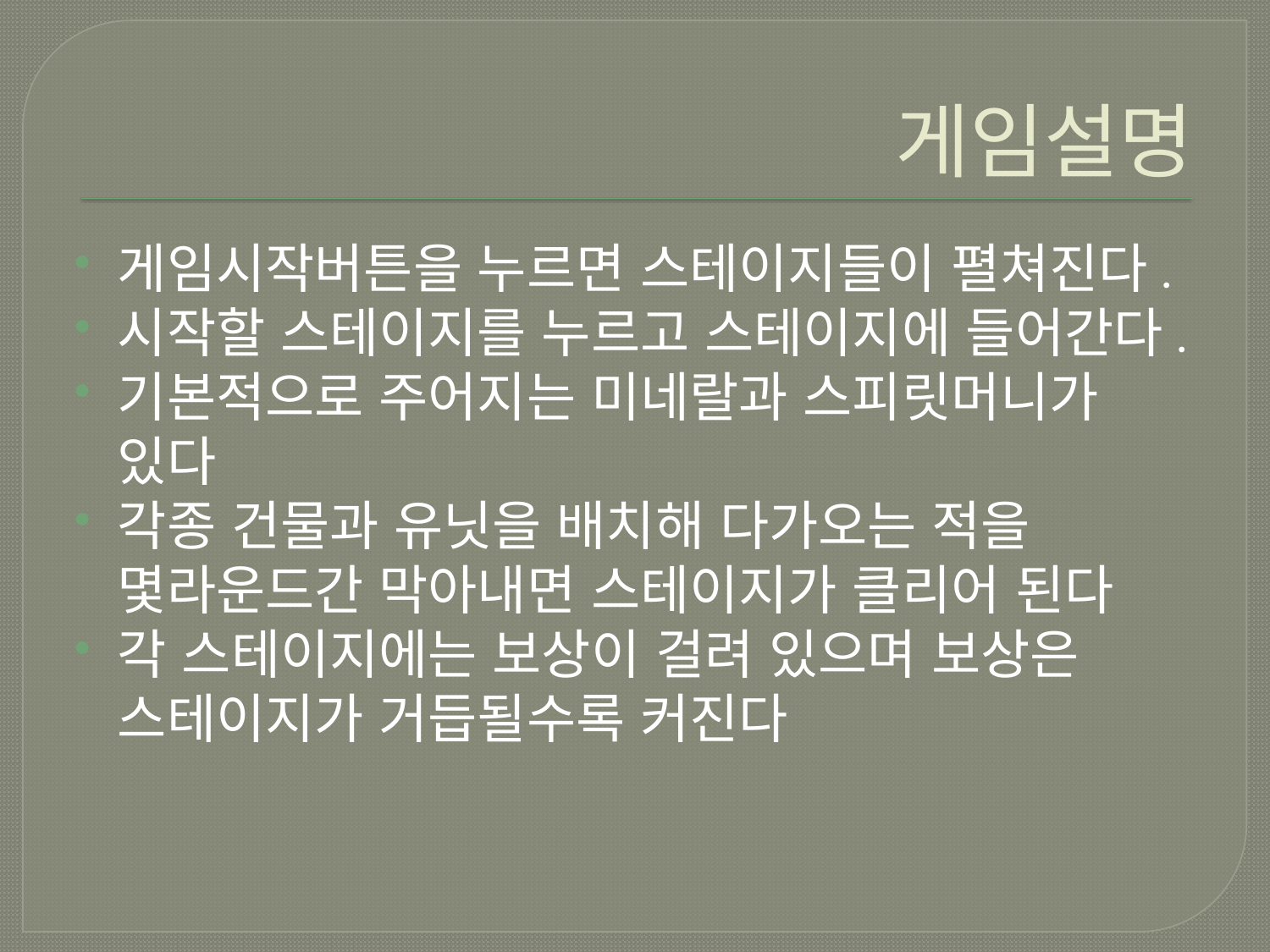

# 게임설명
게임시작버튼을 누르면 스테이지들이 펼쳐진다.
시작할 스테이지를 누르고 스테이지에 들어간다.
기본적으로 주어지는 미네랄과 스피릿머니가 있다
각종 건물과 유닛을 배치해 다가오는 적을 몇라운드간 막아내면 스테이지가 클리어 된다
각 스테이지에는 보상이 걸려 있으며 보상은 스테이지가 거듭될수록 커진다